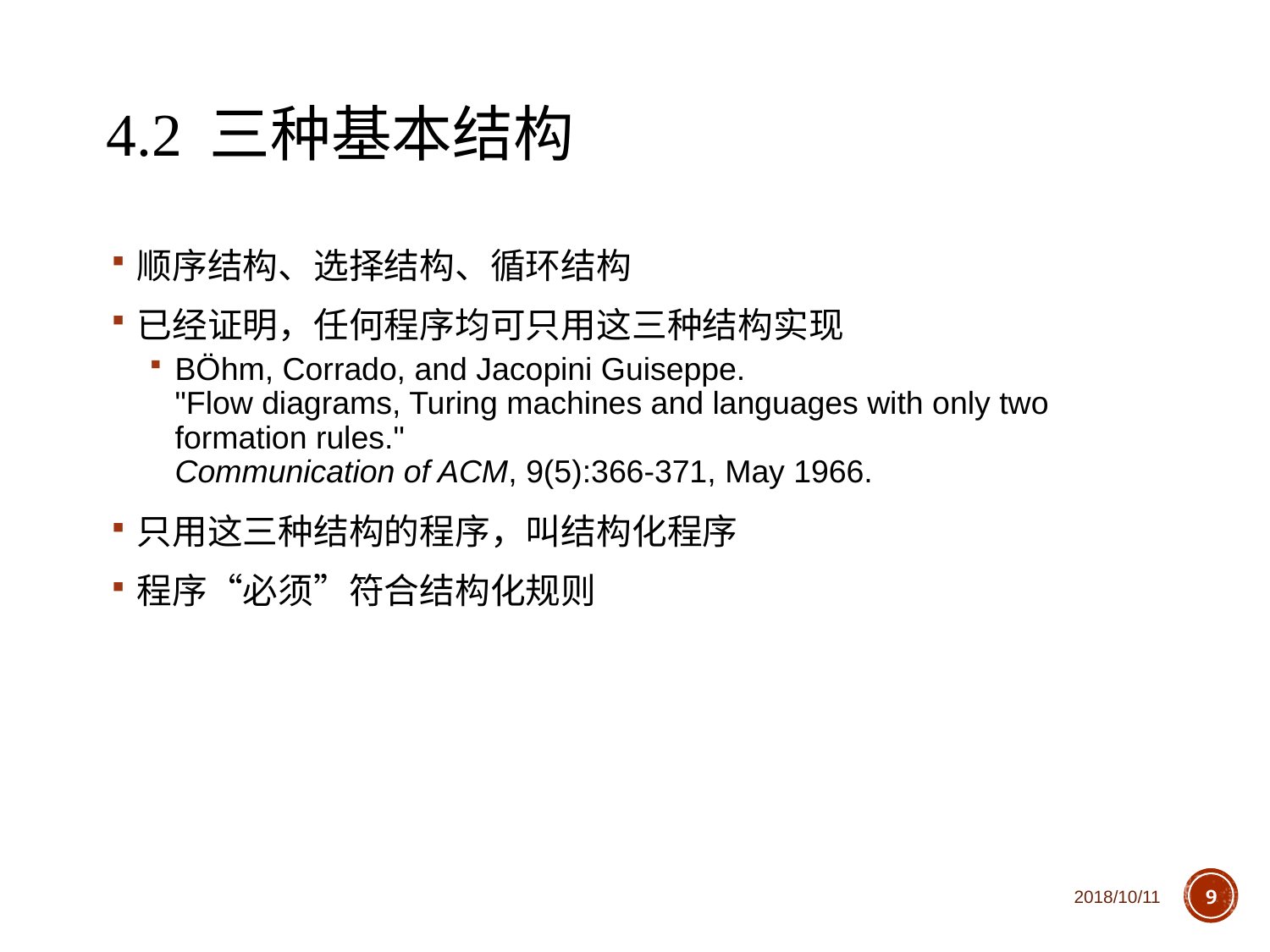

# 4.2 三种基本结构
顺序结构、选择结构、循环结构
已经证明，任何程序均可只用这三种结构实现
BÖhm, Corrado, and Jacopini Guiseppe.
"Flow diagrams, Turing machines and languages with only two formation rules."
Communication of ACM, 9(5):366-371, May 1966.
只用这三种结构的程序，叫结构化程序
程序“必须”符合结构化规则
2018/10/11
9